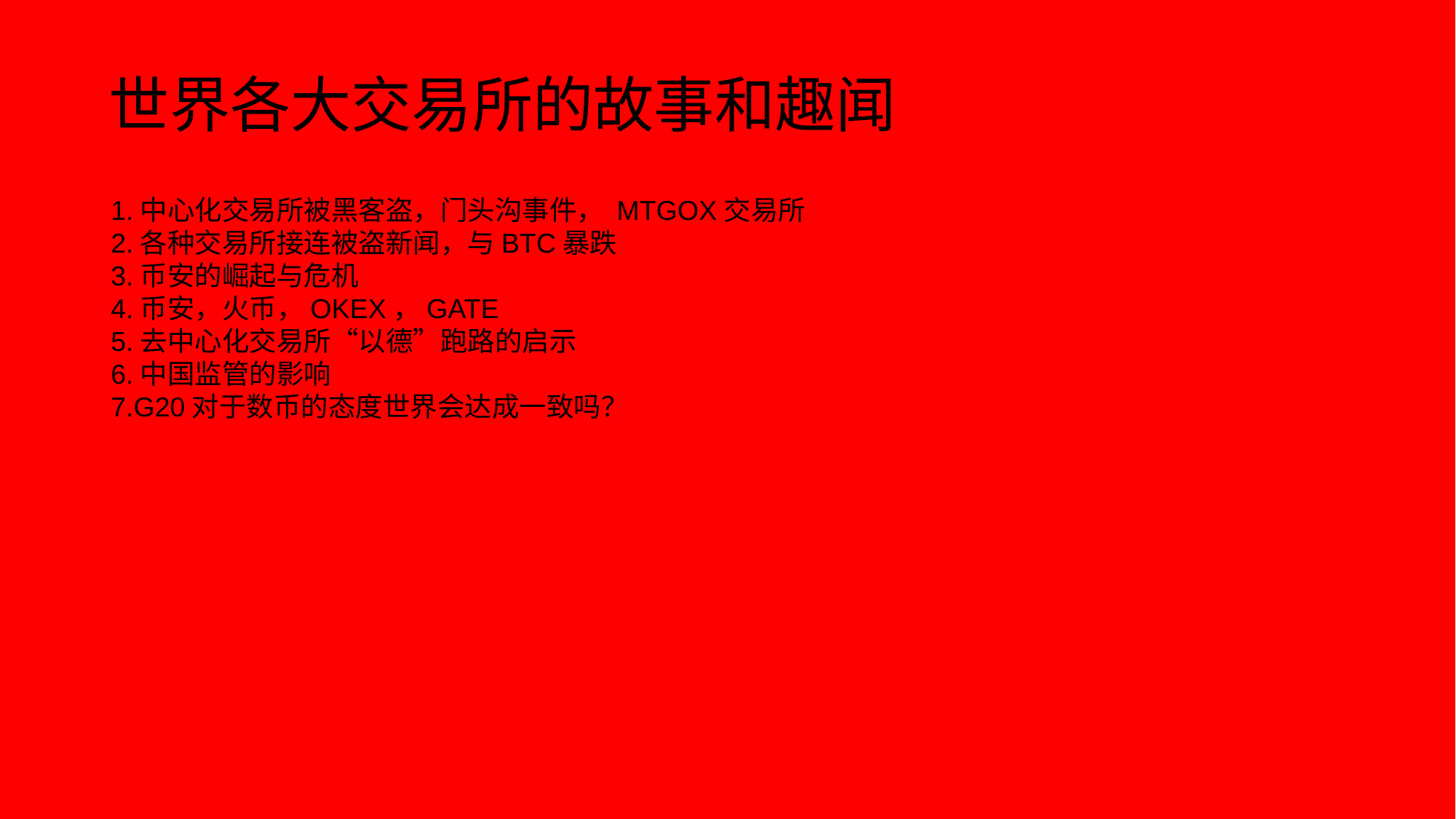

世界各大交易所的故事和趣闻
1.中心化交易所被黑客盗，门头沟事件， MTGOX交易所
2.各种交易所接连被盗新闻，与BTC暴跌
3.币安的崛起与危机
4.币安，火币，OKEX，GATE
5.去中心化交易所“以德”跑路的启示
6.中国监管的影响
7.G20对于数币的态度世界会达成一致吗？